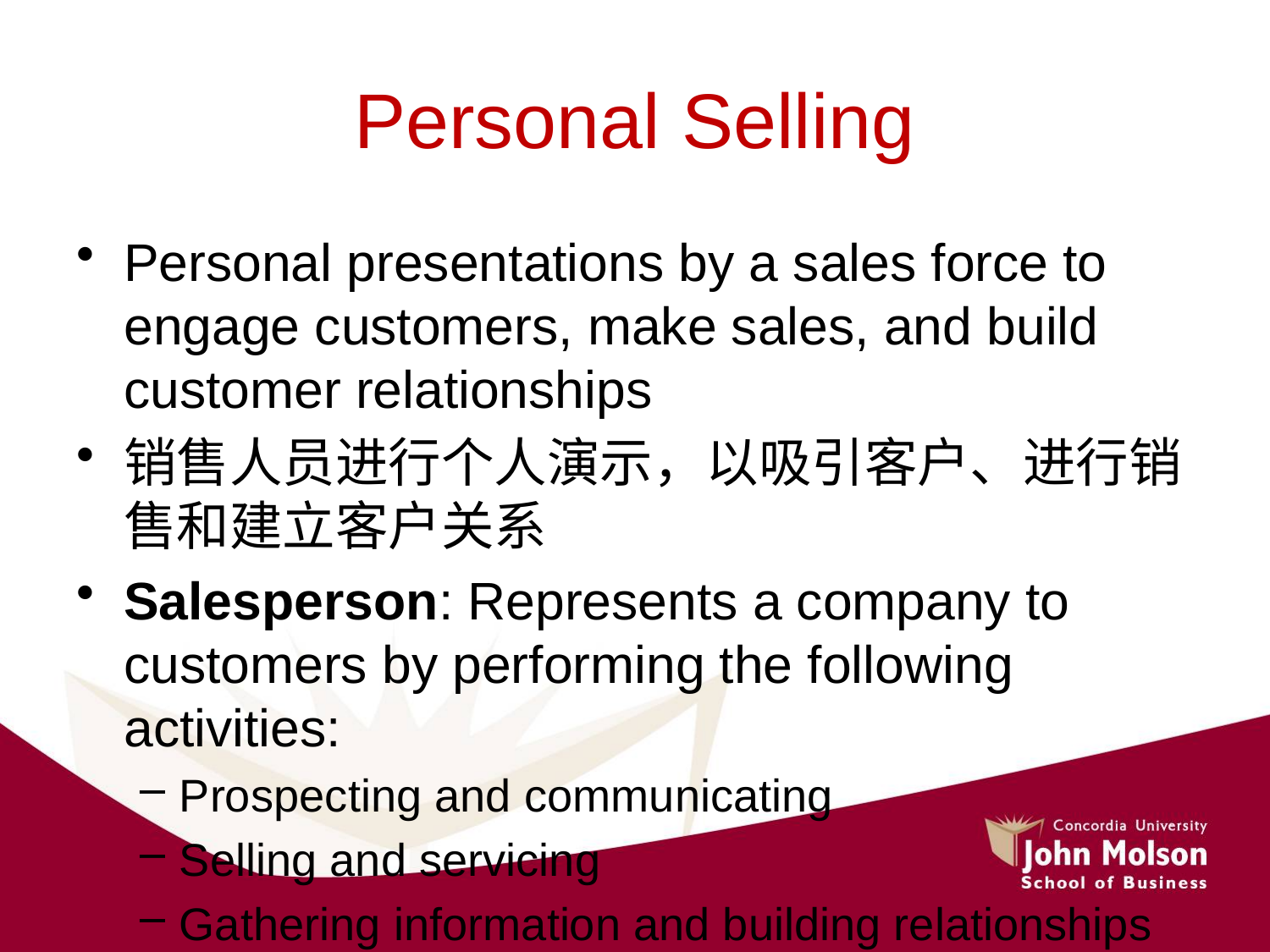

# Personal Selling
Personal presentations by a sales force to engage customers, make sales, and build customer relationships
销售人员进行个人演示，以吸引客户、进行销售和建立客户关系
Salesperson: Represents a company to customers by performing the following activities:
Prospecting and communicating
Selling and servicing
Gathering information and building relationships
销售人员：通过执行以下活动向客户代表公司：
勘探与交流
销售和服务
收集信息和建立关系